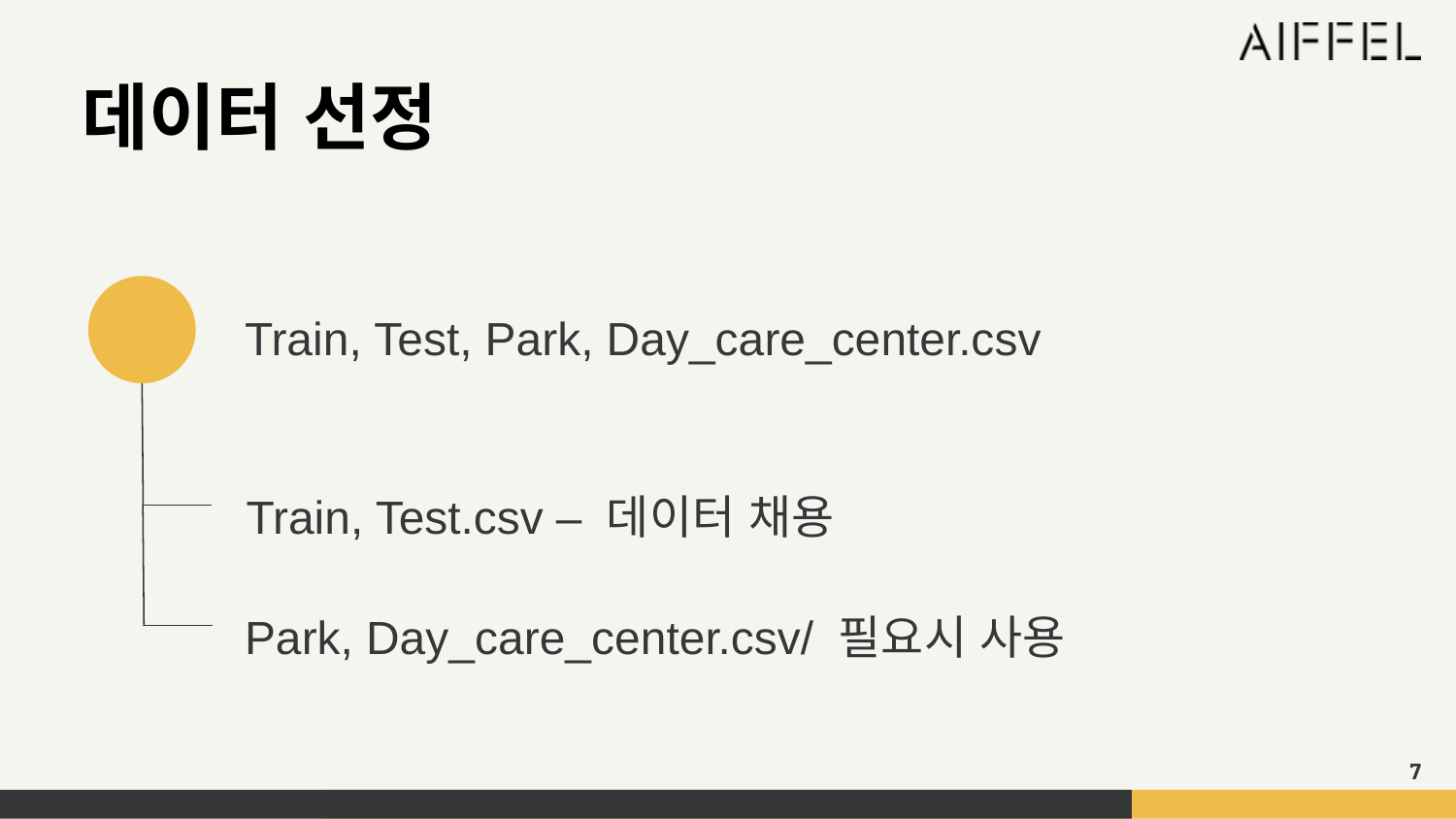

데이터 선정

Train, Test, Park, Day_care_center.csv
Train, Test.csv – 데이터 채용
Park, Day_care_center.csv/ 필요시 사용
7